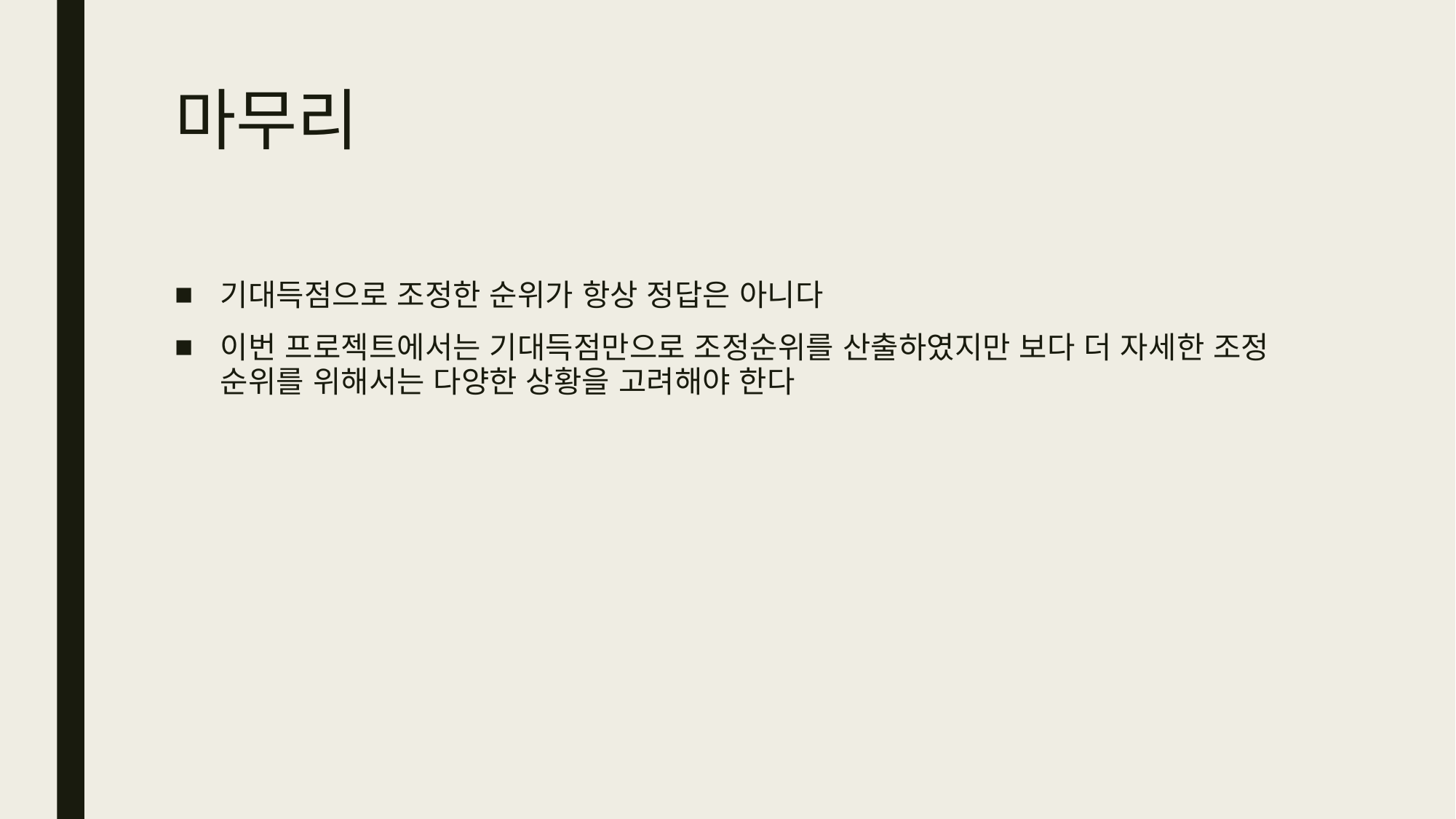

# 마무리
기대득점으로 조정한 순위가 항상 정답은 아니다
이번 프로젝트에서는 기대득점만으로 조정순위를 산출하였지만 보다 더 자세한 조정 순위를 위해서는 다양한 상황을 고려해야 한다